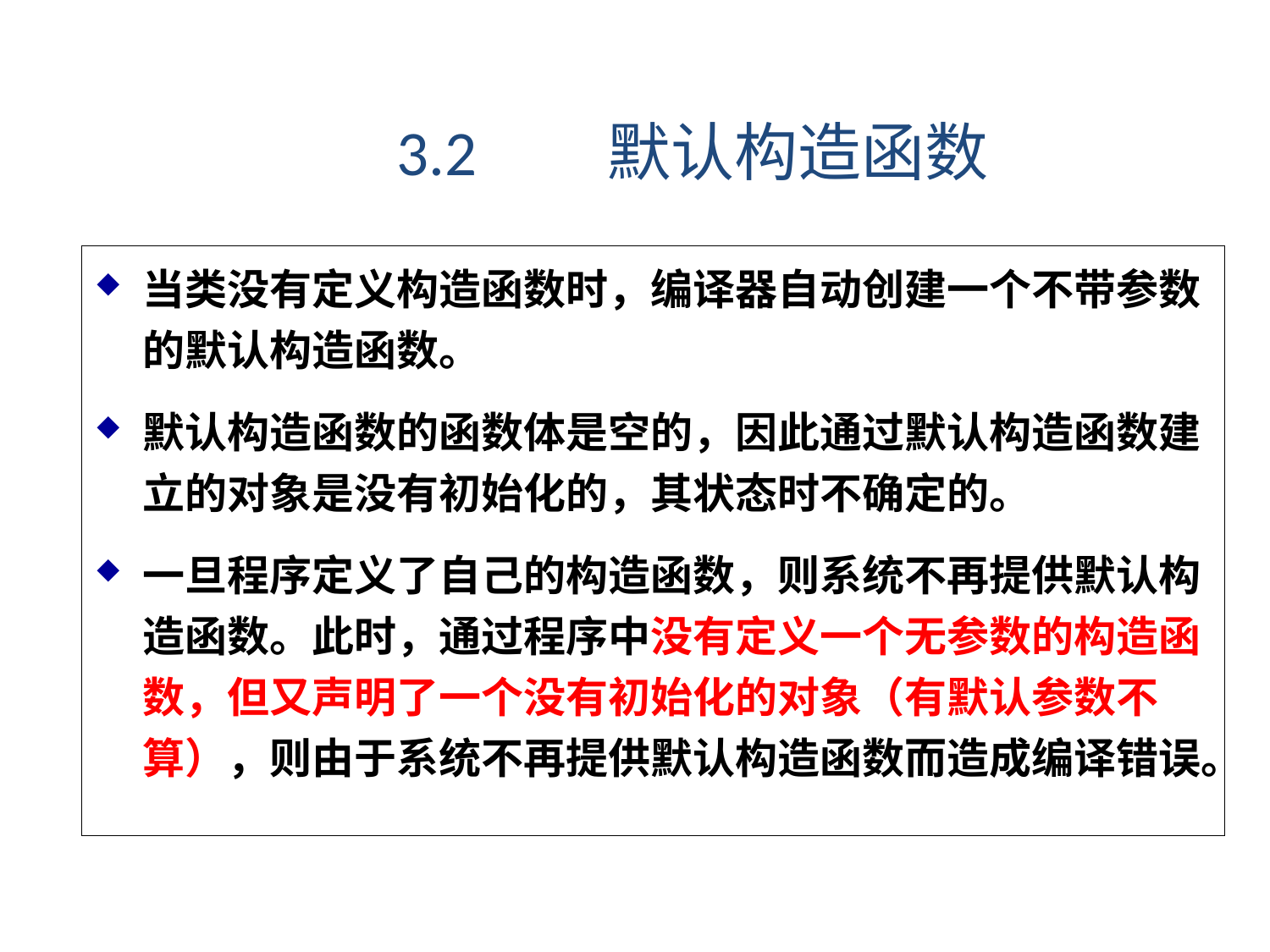

3.2        默认构造函数
当类没有定义构造函数时，编译器自动创建一个不带参数的默认构造函数。
默认构造函数的函数体是空的，因此通过默认构造函数建立的对象是没有初始化的，其状态时不确定的。
一旦程序定义了自己的构造函数，则系统不再提供默认构造函数。此时，通过程序中没有定义一个无参数的构造函数，但又声明了一个没有初始化的对象（有默认参数不算），则由于系统不再提供默认构造函数而造成编译错误。